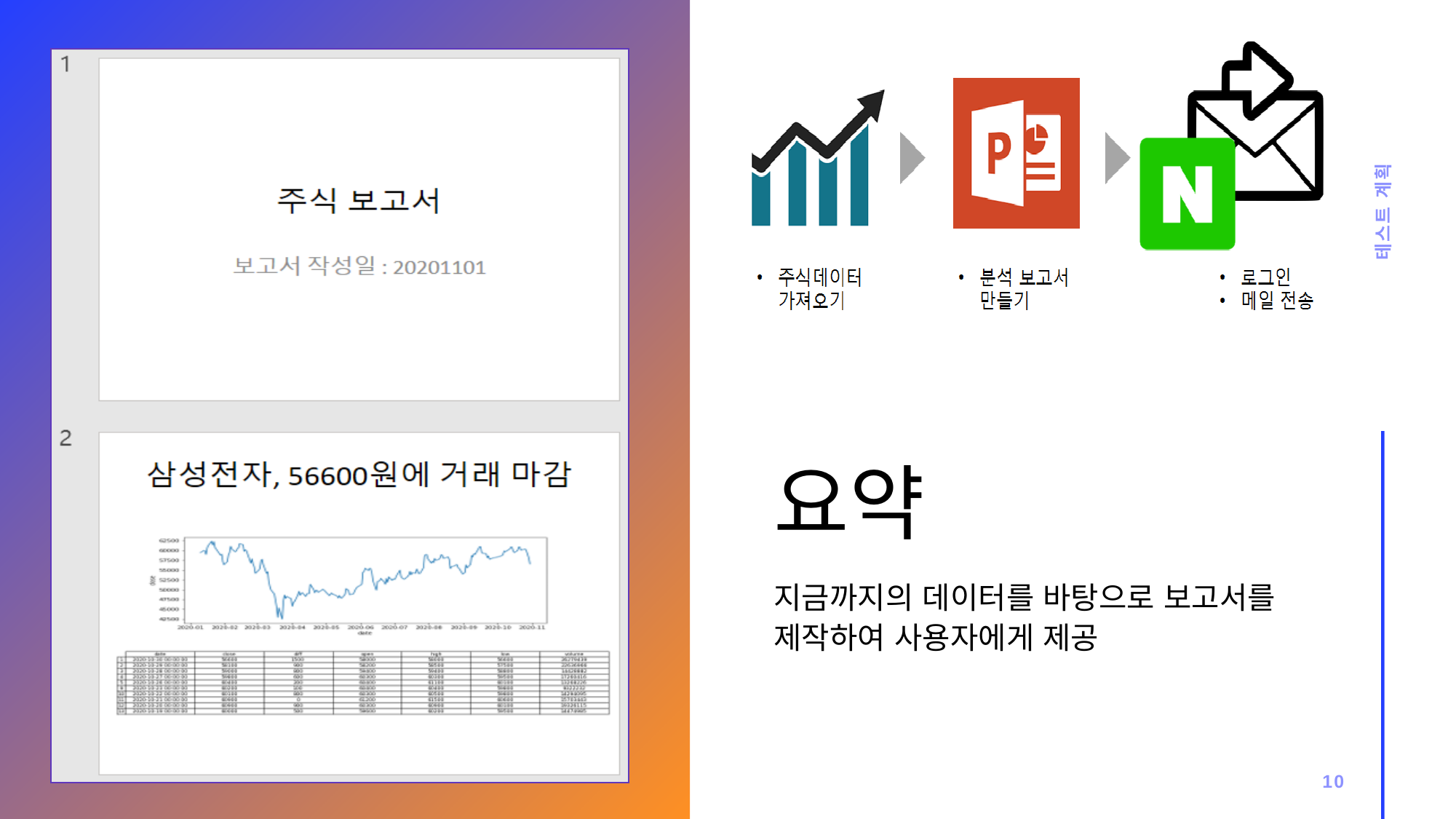

테스트 계획
# 요약
지금까지의 데이터를 바탕으로 보고서를 제작하여 사용자에게 제공
10